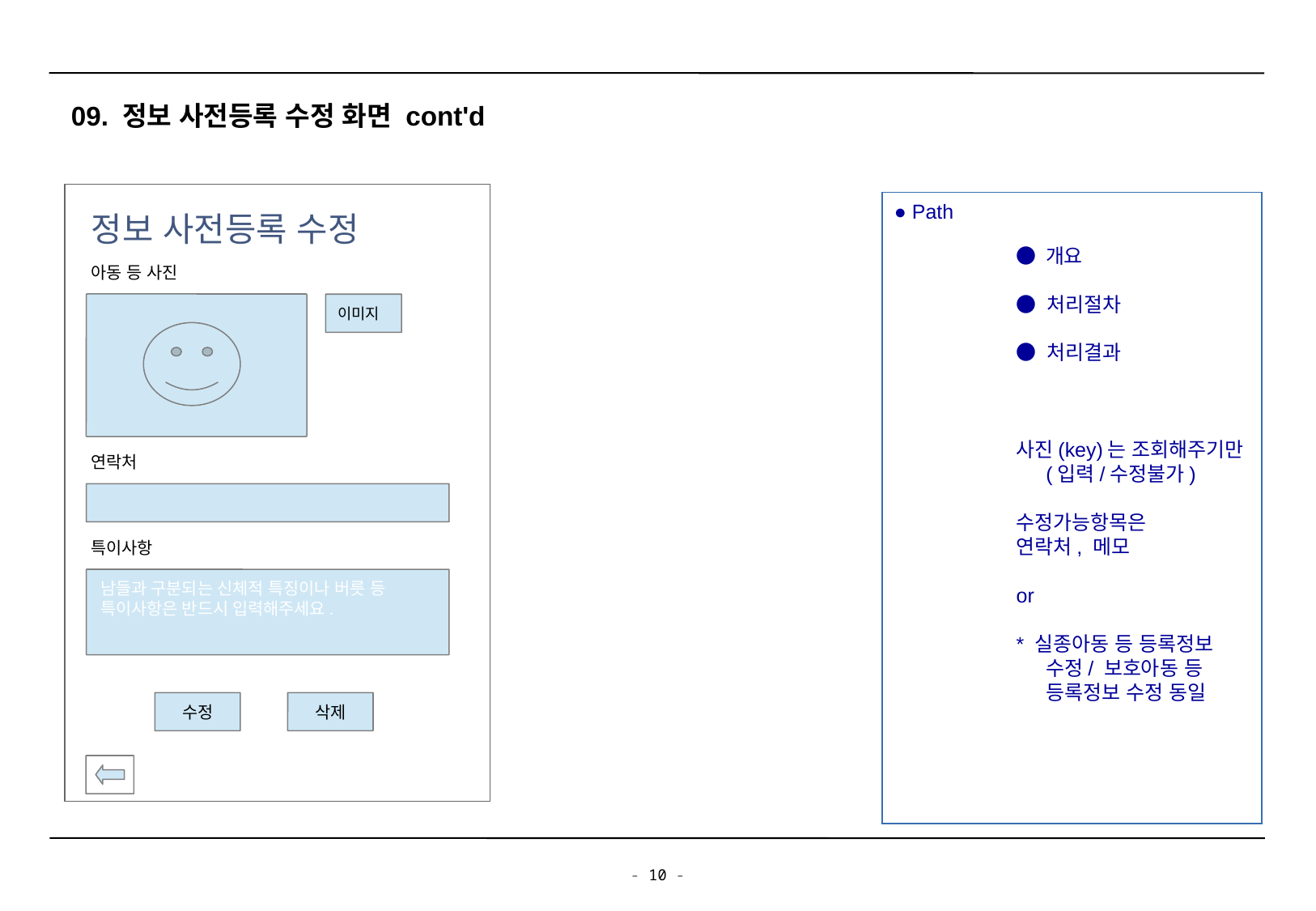

09. 정보 사전등록 수정 화면 cont'd

정보 사전등록 수정
● Path

● 개요

● 처리절차

● 처리결과

사진(key)는 조회해주기만(입력/수정불가)

수정가능항목은
연락처, 메모

or

* 실종아동 등 등록정보 수정/ 보호아동 등 등록정보 수정 동일

아동 등 사진

이미지

연락처

특이사항

남들과 구분되는 신체적 특징이나 버릇 등 특이사항은 반드시 입력해주세요.
수정
삭제